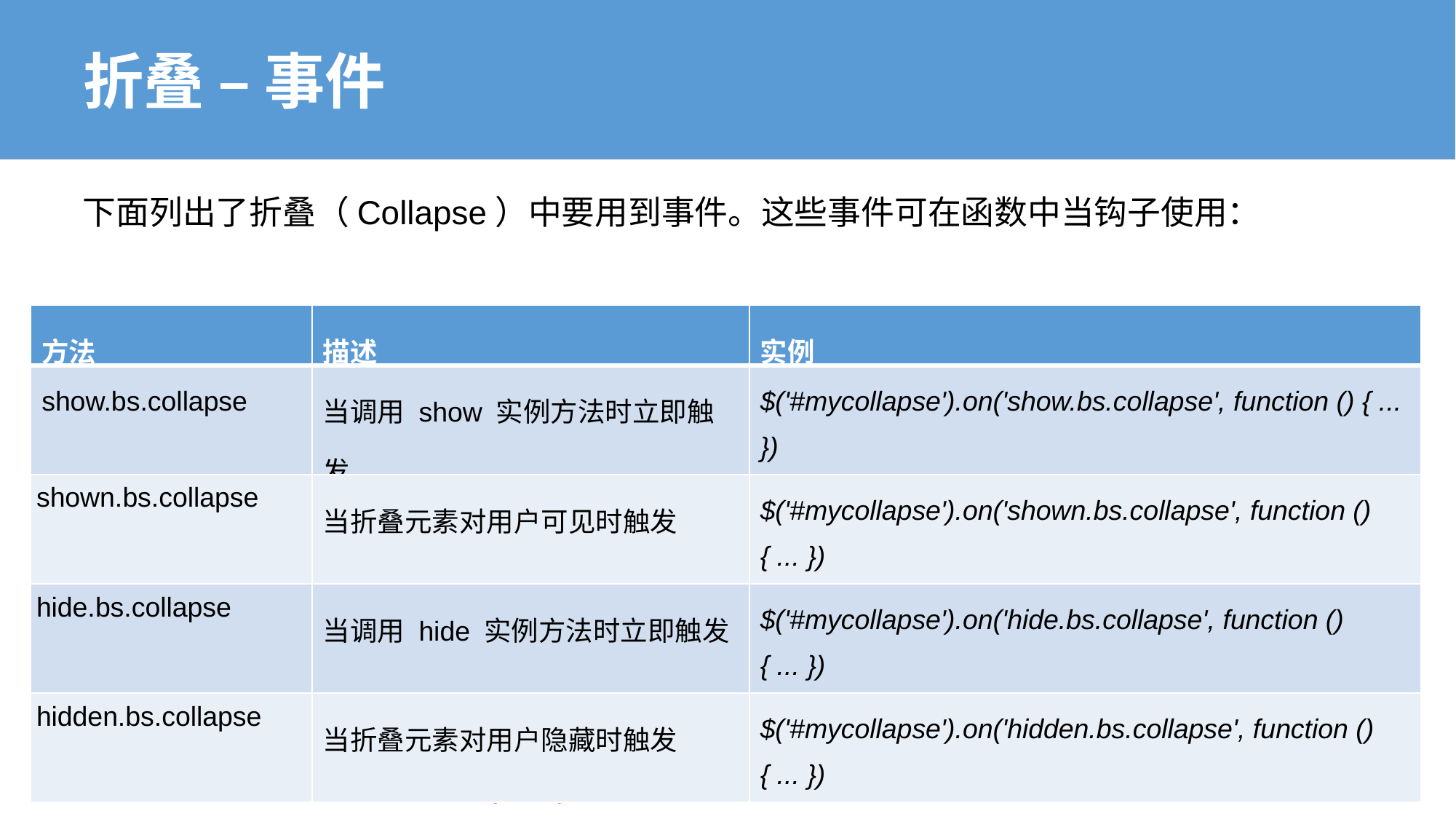

# 折叠 – 事件
下面列出了折叠（Collapse）中要用到事件。这些事件可在函数中当钩子使用：
| 方法 | 描述 | 实例 |
| --- | --- | --- |
| show.bs.collapse | 当调用 show 实例方法时立即触发 | $('#mycollapse').on('show.bs.collapse', function () { ... }) |
| shown.bs.collapse | 当折叠元素对用户可见时触发 | $('#mycollapse').on('shown.bs.collapse', function () { ... }) |
| hide.bs.collapse | 当调用 hide 实例方法时立即触发 | $('#mycollapse').on('hide.bs.collapse', function () { ... }) |
| hidden.bs.collapse | 当折叠元素对用户隐藏时触发 | $('#mycollapse').on('hidden.bs.collapse', function () { ... }) |
示例代码：demo/bootstrap/day4/2/折叠